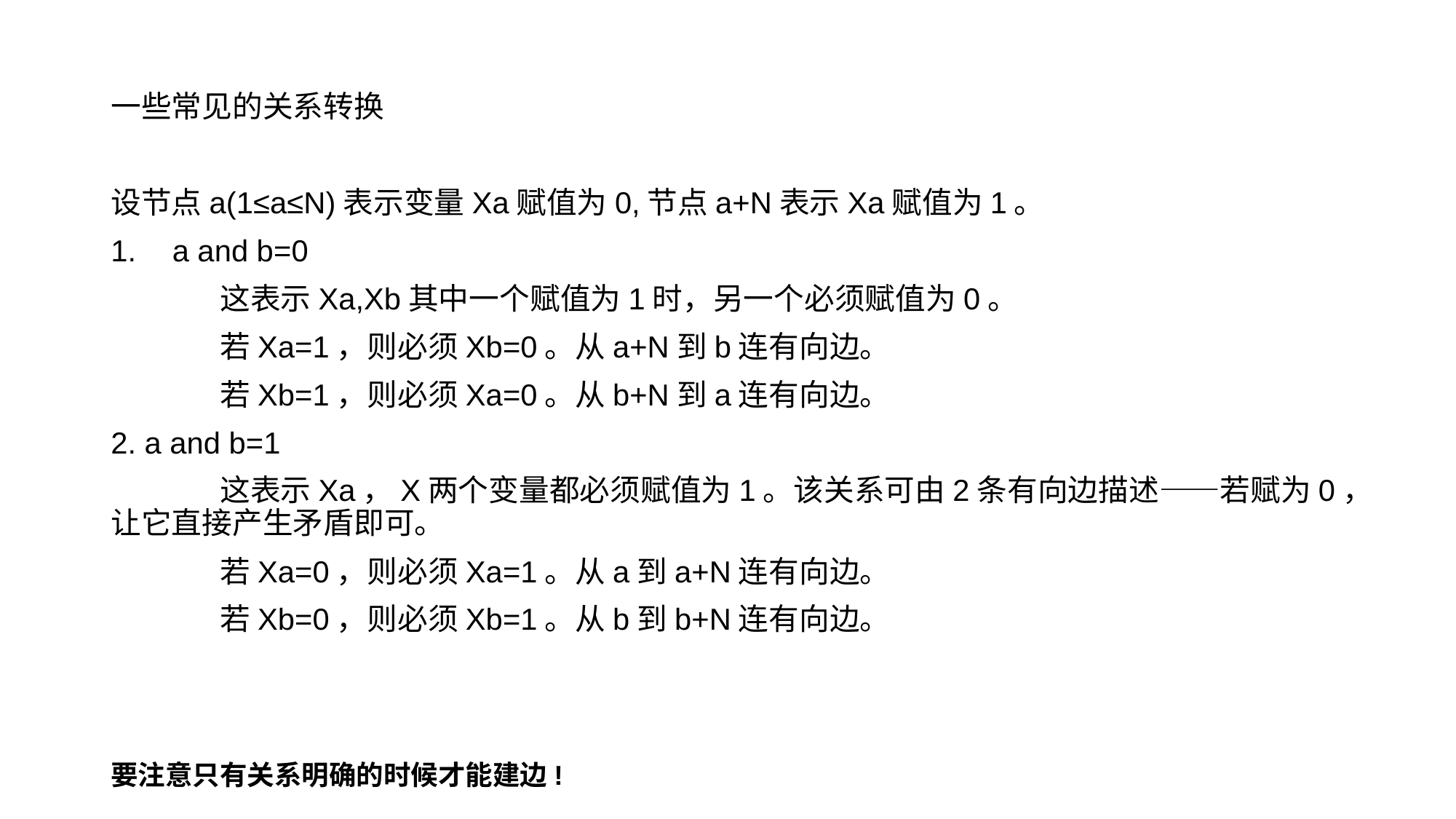

一些常见的关系转换

设节点a(1≤a≤N)表示变量Xa赋值为0,节点a+N表示Xa赋值为1。
a and b=0
	这表示Xa,Xb其中一个赋值为1时，另一个必须赋值为0。
	若Xa=1，则必须Xb=0。从a+N到b连有向边。
	若Xb=1，则必须Xa=0。从b+N到a连有向边。
2. a and b=1
	这表示Xa，X两个变量都必须赋值为1。该关系可由2条有向边描述——若赋为0，让它直接产生矛盾即可。
	若Xa=0，则必须Xa=1。从a到a+N连有向边。
	若Xb=0，则必须Xb=1。从b到b+N连有向边。
要注意只有关系明确的时候才能建边!